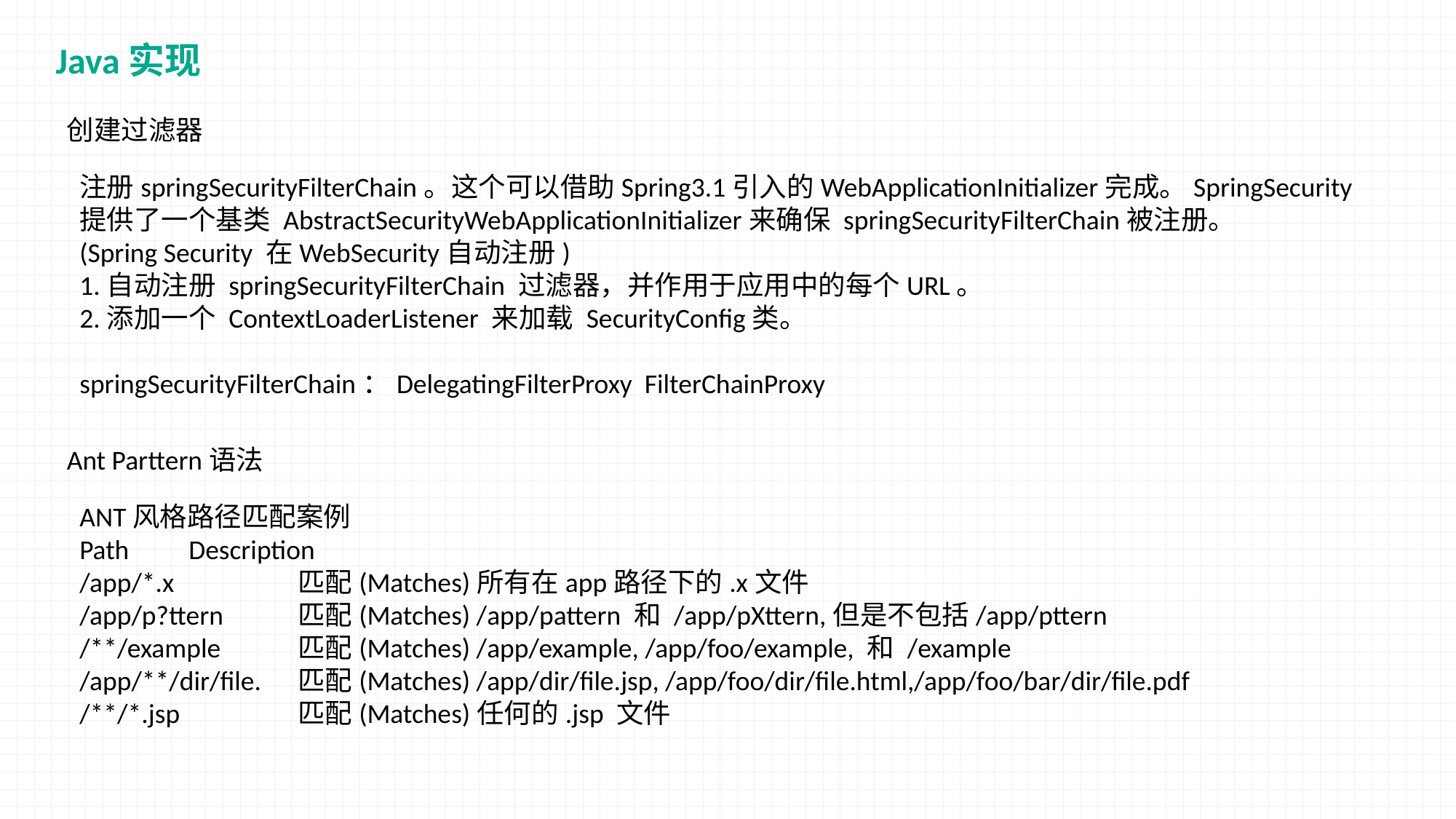

Java实现

创建过滤器
注册springSecurityFilterChain。这个可以借助Spring3.1引入的WebApplicationInitializer完成。SpringSecurity提供了一个基类 AbstractSecurityWebApplicationInitializer来确保 springSecurityFilterChain被注册。
(Spring Security 在WebSecurity自动注册)
1.自动注册 springSecurityFilterChain 过滤器，并作用于应用中的每个URL。
2.添加一个 ContextLoaderListener 来加载 SecurityConfig类。

springSecurityFilterChain：DelegatingFilterProxy  FilterChainProxy
Ant Parttern语法
ANT风格路径匹配案例
Path	Description
/app/*.x	  	匹配(Matches)所有在app路径下的.x文件
/app/p?ttern	匹配(Matches) /app/pattern 和 /app/pXttern,但是不包括/app/pttern
/**/example	匹配(Matches) /app/example, /app/foo/example, 和 /example
/app/**/dir/file.	匹配(Matches) /app/dir/file.jsp, /app/foo/dir/file.html,/app/foo/bar/dir/file.pdf
/**/*.jsp		匹配(Matches)任何的.jsp 文件